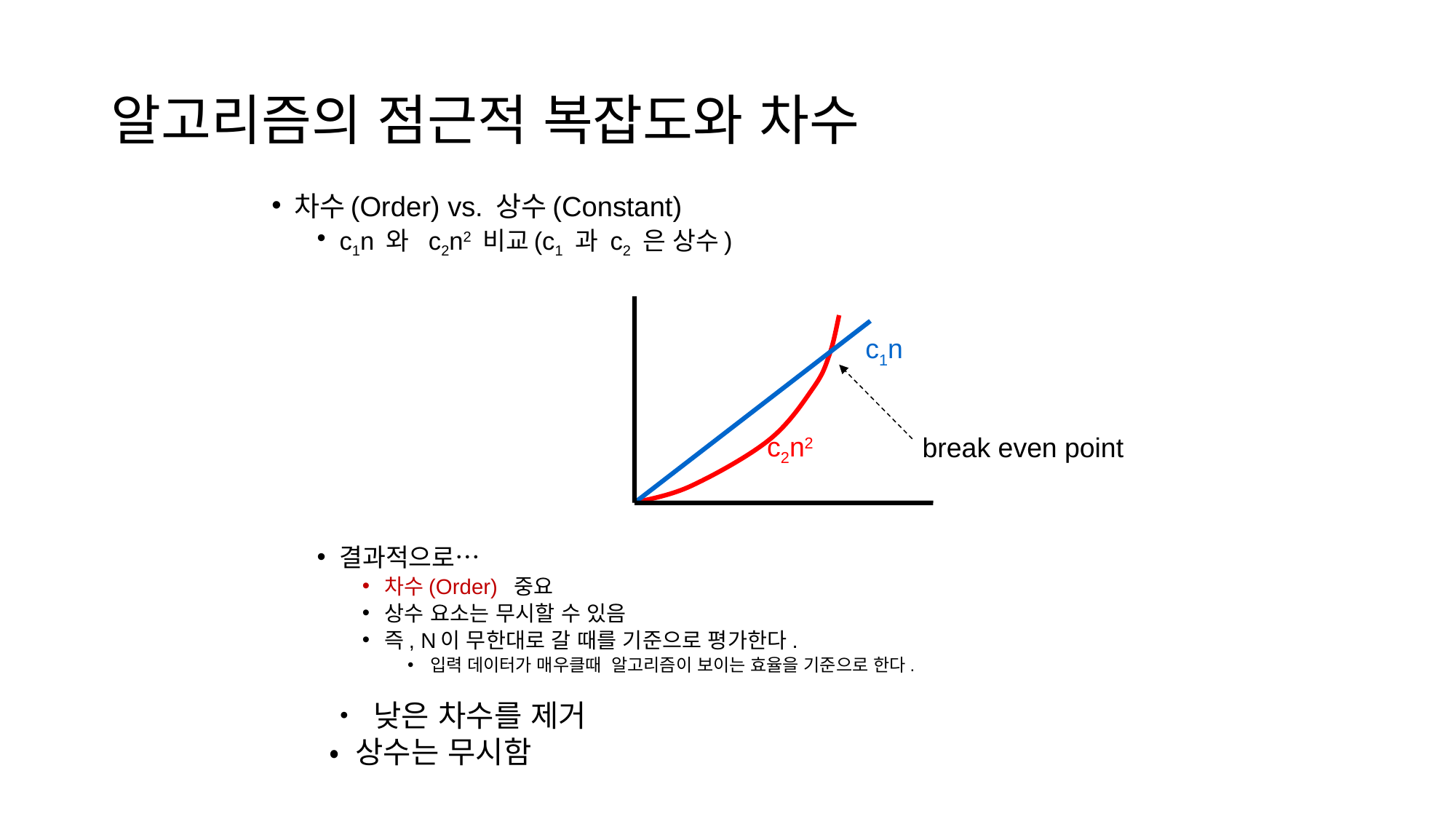

# 알고리즘의 점근적 복잡도와 차수
차수(Order) vs. 상수(Constant)
c1n 와  c2n2  비교(c1 과 c2 은 상수)

결과적으로…
차수(Order)  중요
상수 요소는 무시할 수 있음
즉, N이 무한대로 갈 때를 기준으로 평가한다.
입력 데이터가 매우클때  알고리즘이 보이는 효율을 기준으로 한다.

c1n

c2n2
break even point

• 낮은 차수를 제거
• 상수는 무시함